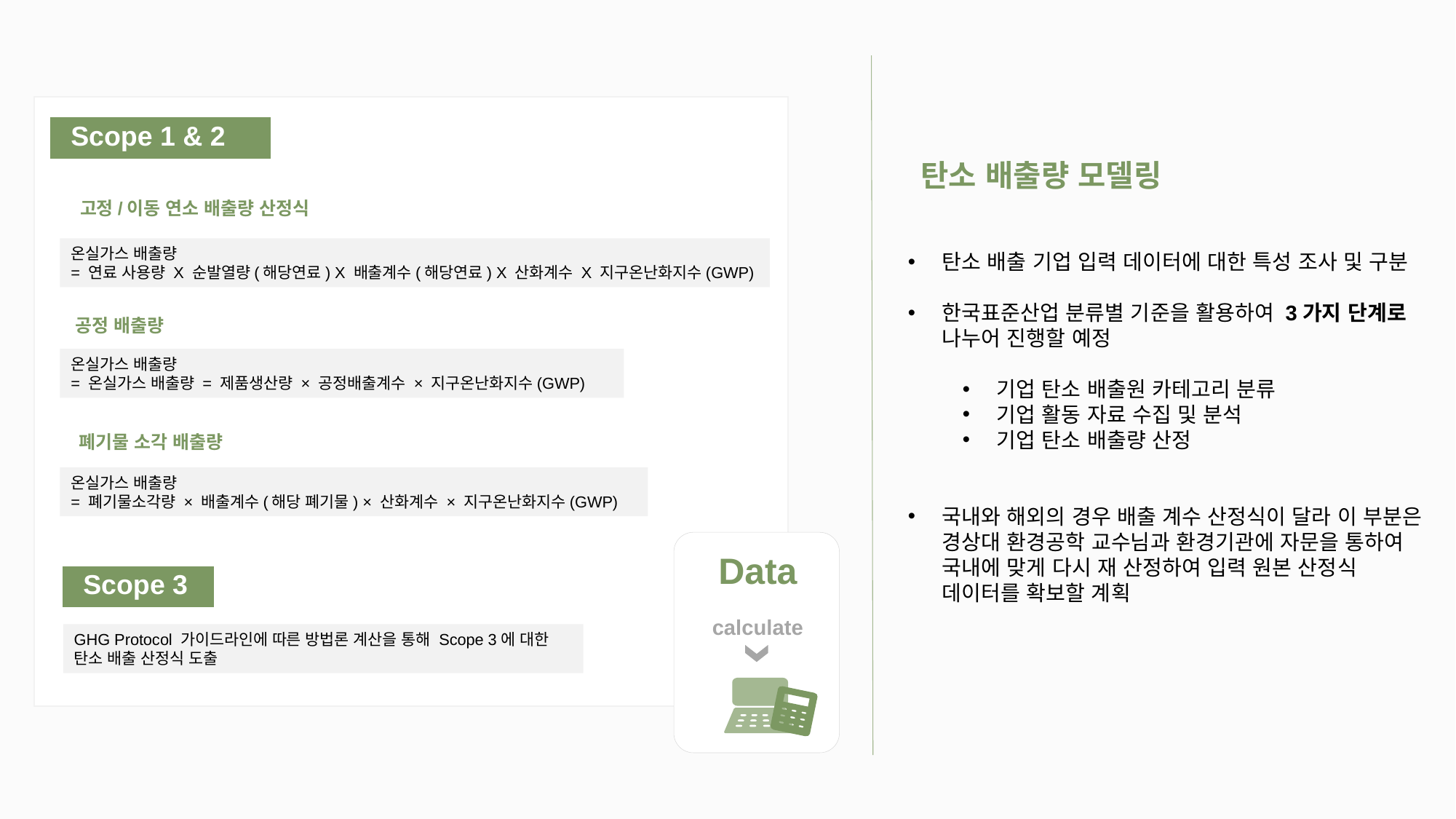

Scope 1 & 2

고정/이동 연소 배출량 산정식
온실가스 배출량
= 연료 사용량 X 순발열량(해당연료) X 배출계수(해당연료) X 산화계수 X 지구온난화지수(GWP)
공정 배출량
온실가스 배출량
= 온실가스 배출량 = 제품생산량 × 공정배출계수 × 지구온난화지수(GWP)
폐기물 소각 배출량
온실가스 배출량
= 폐기물소각량 × 배출계수(해당 폐기물) × 산화계수 × 지구온난화지수(GWP)
Scope 3

GHG Protocol 가이드라인에 따른 방법론 계산을 통해 Scope 3에 대한 탄소 배출 산정식 도출
탄소 배출량 모델링
탄소 배출 기업 입력 데이터에 대한 특성 조사 및 구분

한국표준산업 분류별 기준을 활용하여 3가지 단계로 나누어 진행할 예정

기업 탄소 배출원 카테고리 분류
기업 활동 자료 수집 및 분석
기업 탄소 배출량 산정

국내와 해외의 경우 배출 계수 산정식이 달라 이 부분은 경상대 환경공학 교수님과 환경기관에 자문을 통하여 국내에 맞게 다시 재 산정하여 입력 원본 산정식 데이터를 확보할 계획

Data
calculate